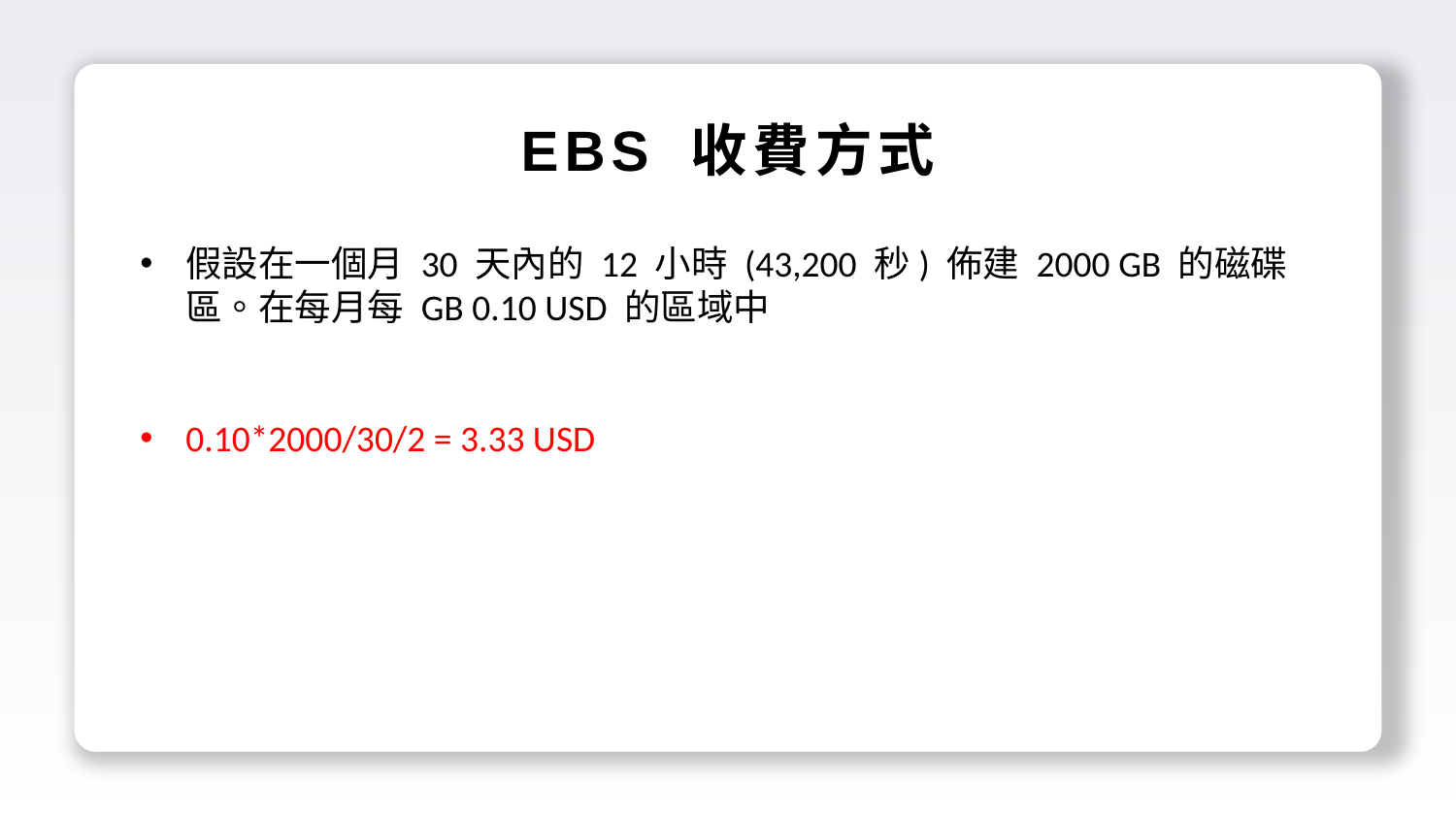

EBS 收費方式
假設在一個月 30 天內的 12 小時 (43,200 秒) 佈建 2000 GB 的磁碟區。在每月每 GB 0.10 USD 的區域中

0.10*2000/30/2 = 3.33 USD